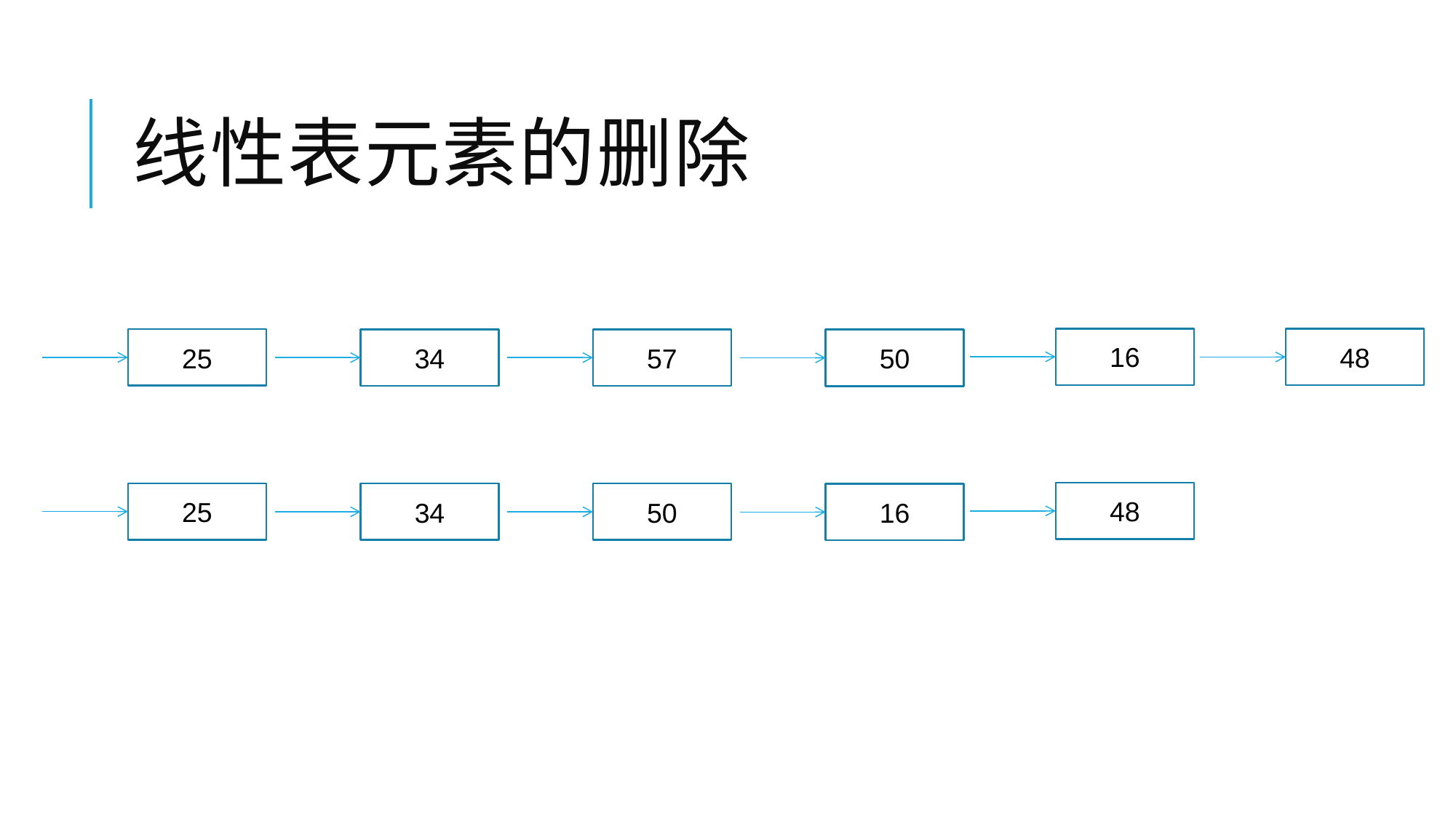

# 线性表元素的删除
16
48
25
34
57
50
48
25
34
50
16